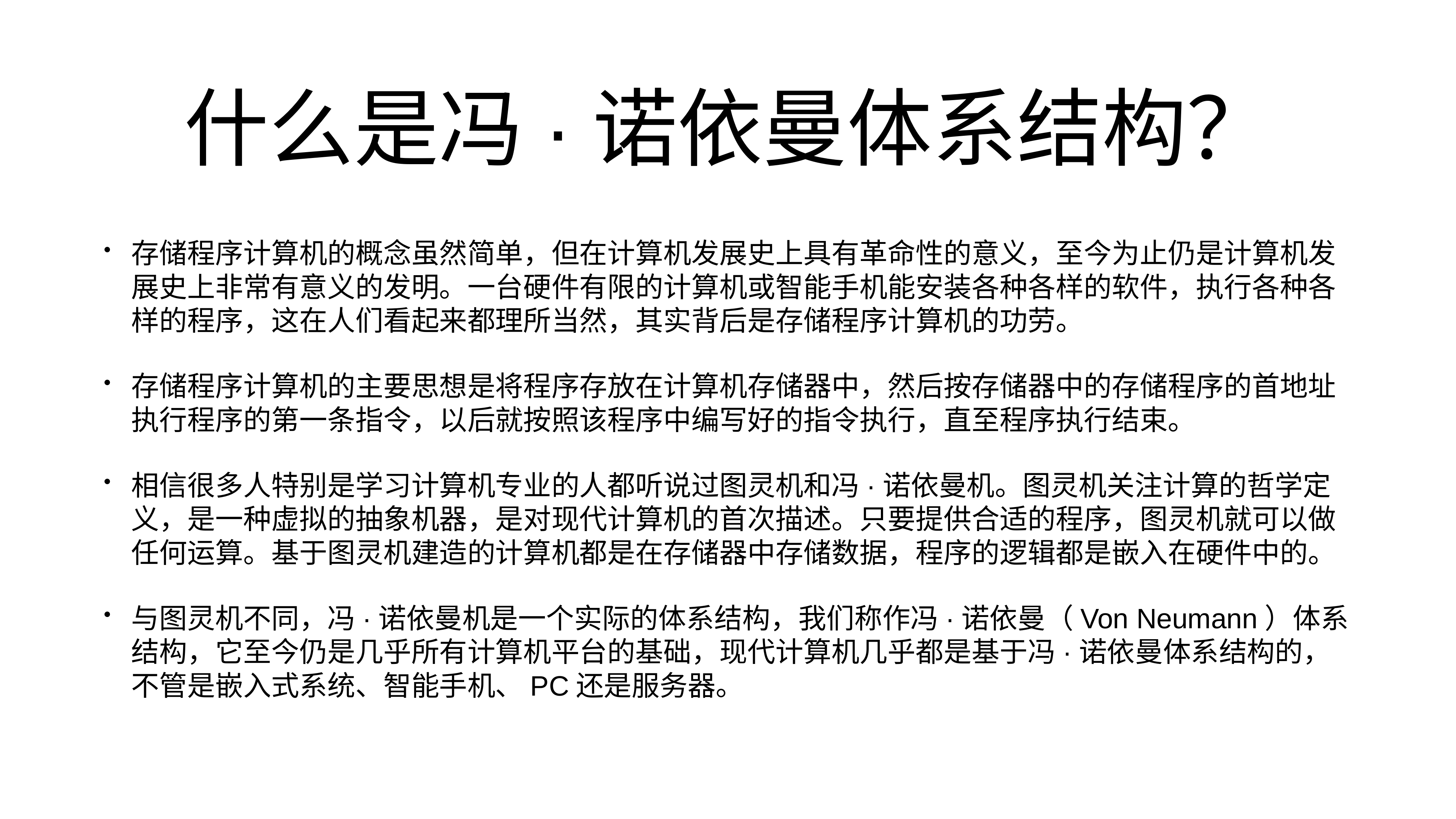

# 什么是冯·诺依曼体系结构？
存储程序计算机的概念虽然简单，但在计算机发展史上具有革命性的意义，至今为止仍是计算机发展史上非常有意义的发明。一台硬件有限的计算机或智能手机能安装各种各样的软件，执行各种各样的程序，这在人们看起来都理所当然，其实背后是存储程序计算机的功劳。
存储程序计算机的主要思想是将程序存放在计算机存储器中，然后按存储器中的存储程序的首地址执行程序的第一条指令，以后就按照该程序中编写好的指令执行，直至程序执行结束。
相信很多人特别是学习计算机专业的人都听说过图灵机和冯·诺依曼机。图灵机关注计算的哲学定义，是一种虚拟的抽象机器，是对现代计算机的首次描述。只要提供合适的程序，图灵机就可以做任何运算。基于图灵机建造的计算机都是在存储器中存储数据，程序的逻辑都是嵌入在硬件中的。
与图灵机不同，冯·诺依曼机是一个实际的体系结构，我们称作冯·诺依曼（Von Neumann）体系结构，它至今仍是几乎所有计算机平台的基础，现代计算机几乎都是基于冯·诺依曼体系结构的，不管是嵌入式系统、智能手机、PC还是服务器。